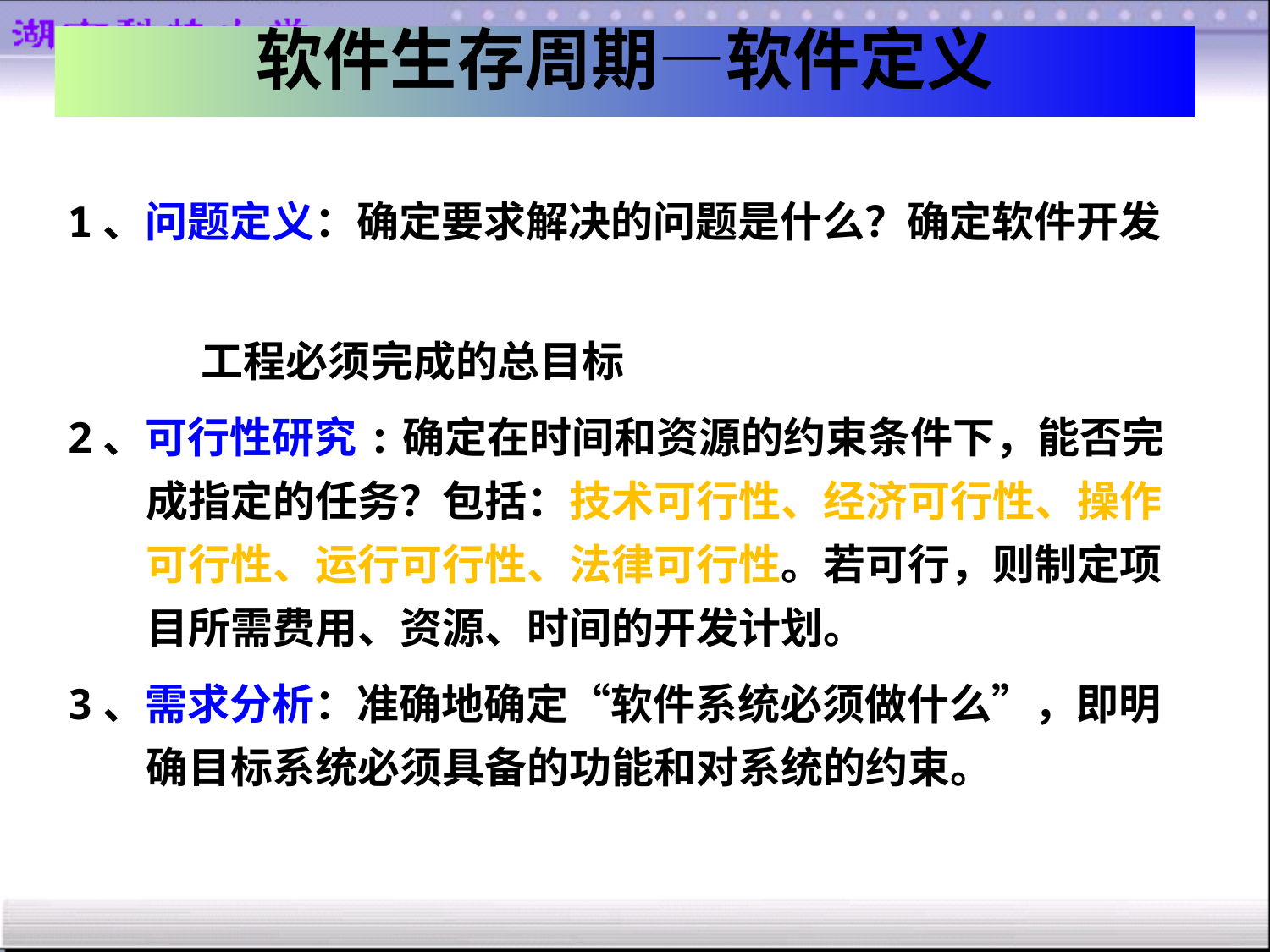

软件生存周期—软件定义
1、问题定义：确定要求解决的问题是什么？确定软件开发
             工程必须完成的总目标
2、可行性研究:确定在时间和资源的约束条件下，能否完成指定的任务？包括：技术可行性、经济可行性、操作可行性、运行可行性、法律可行性。若可行，则制定项目所需费用、资源、时间的开发计划。
3、需求分析：准确地确定“软件系统必须做什么”，即明确目标系统必须具备的功能和对系统的约束。